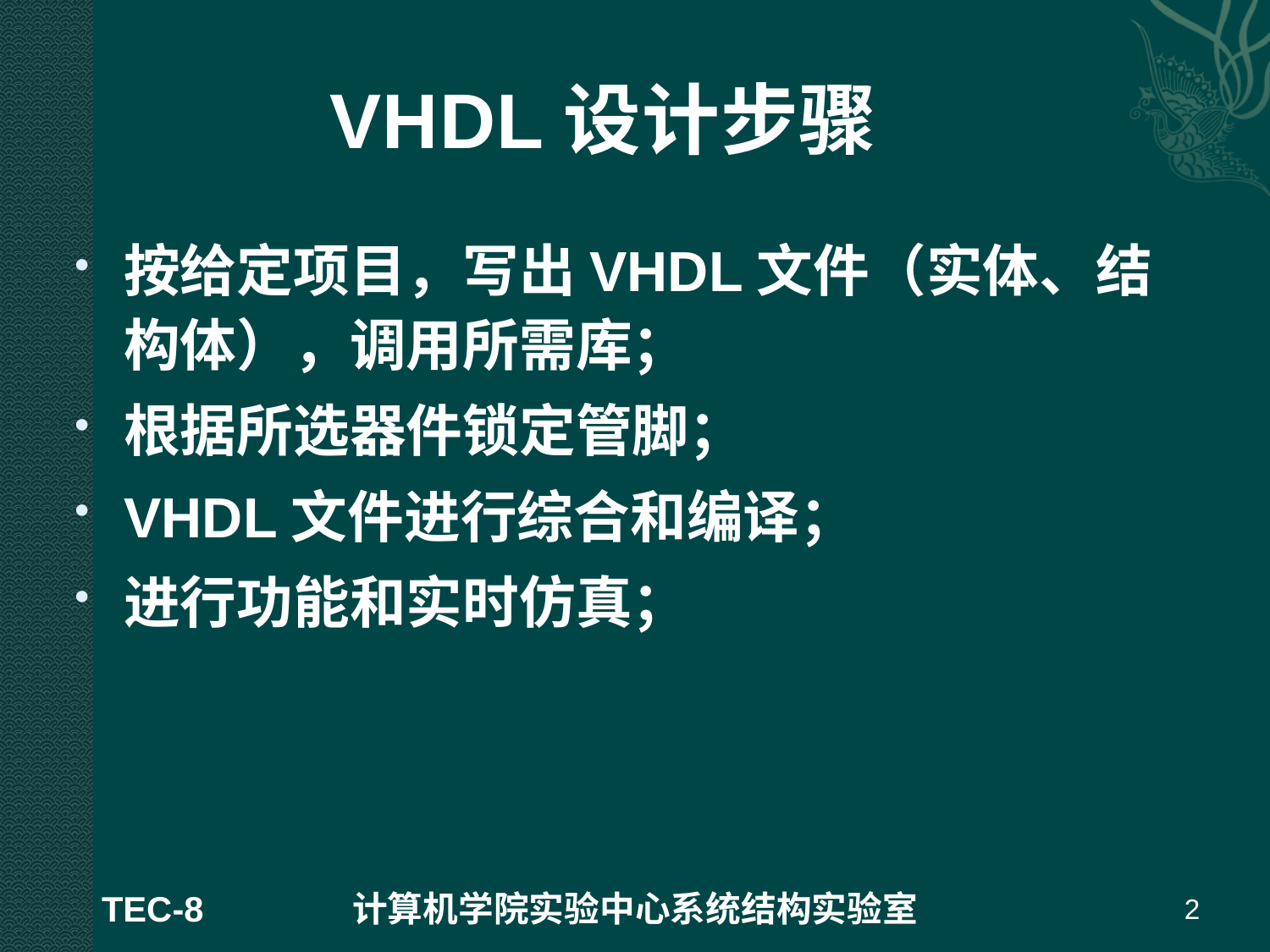

# VHDL设计步骤
按给定项目，写出VHDL文件（实体、结构体），调用所需库；
根据所选器件锁定管脚；
VHDL文件进行综合和编译；
进行功能和实时仿真；

TEC-8
计算机学院实验中心系统结构实验室
2